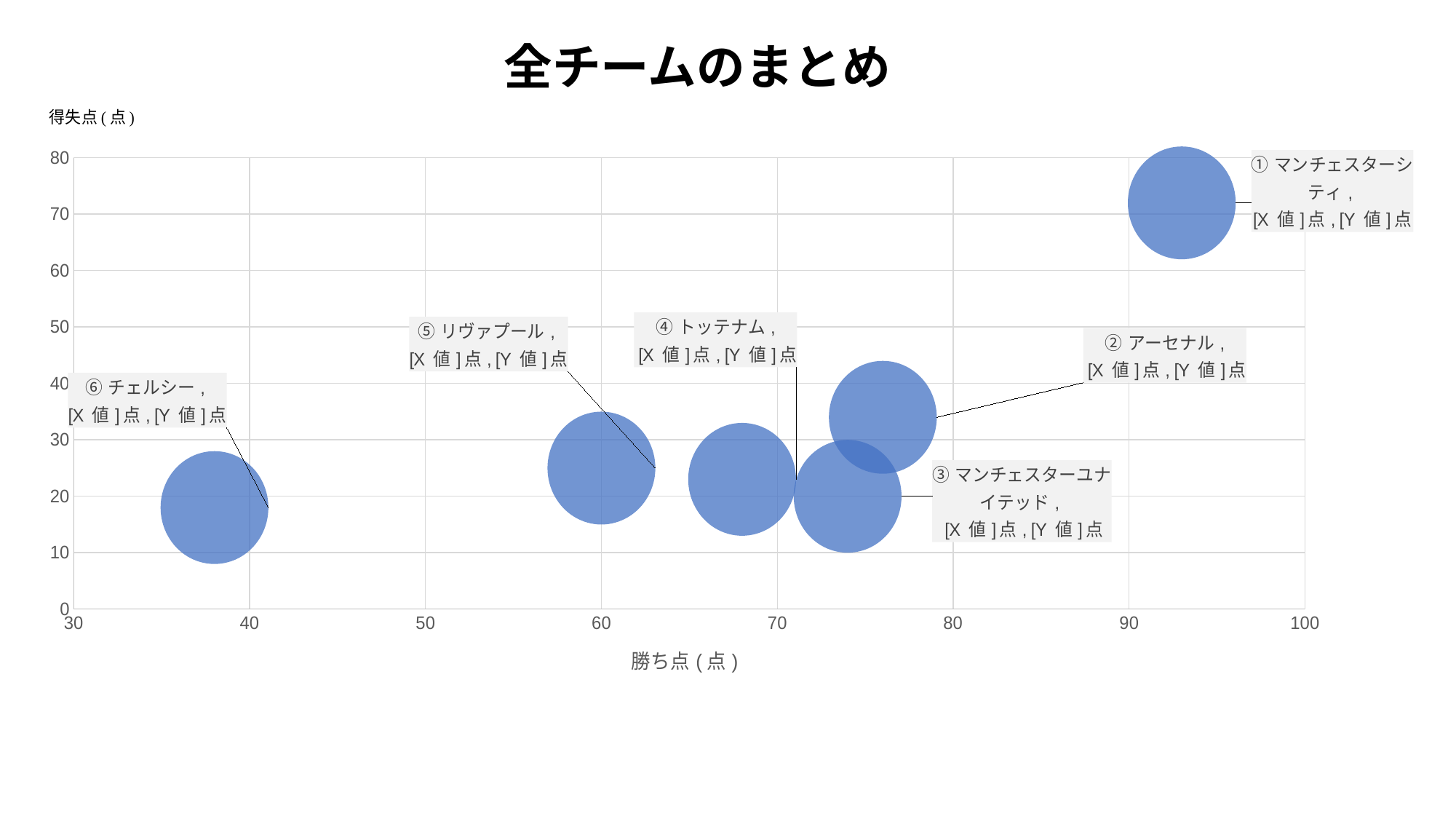

# 全チームのまとめ

### Chart

| Category | 得失点(点) |
|---|---|